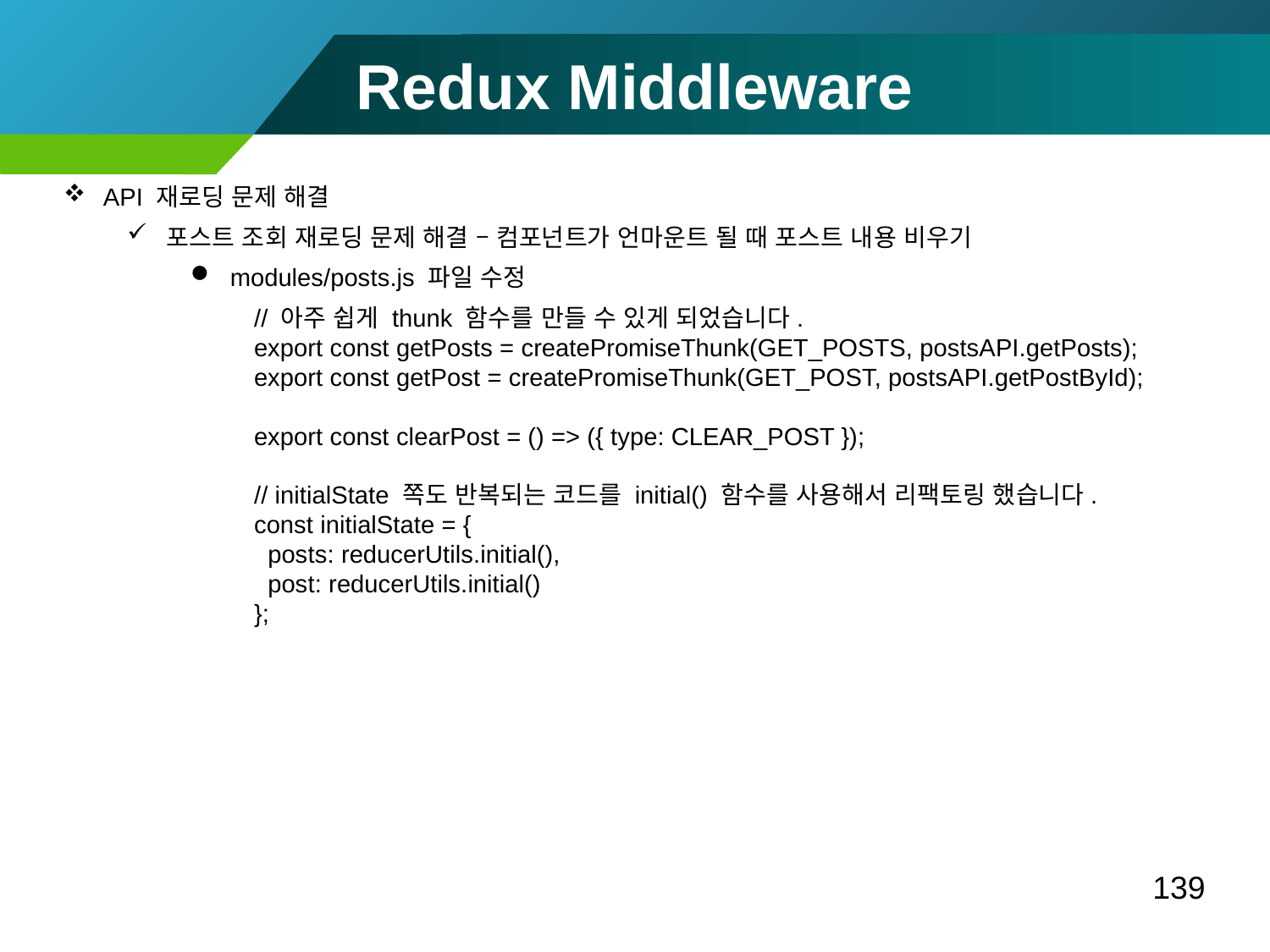

Redux Middleware
API 재로딩 문제 해결
포스트 조회 재로딩 문제 해결 – 컴포넌트가 언마운트 될 때 포스트 내용 비우기
modules/posts.js 파일 수정
// 아주 쉽게 thunk 함수를 만들 수 있게 되었습니다.
export const getPosts = createPromiseThunk(GET_POSTS, postsAPI.getPosts);
export const getPost = createPromiseThunk(GET_POST, postsAPI.getPostById);

export const clearPost = () => ({ type: CLEAR_POST });

// initialState 쪽도 반복되는 코드를 initial() 함수를 사용해서 리팩토링 했습니다.
const initialState = {
  posts: reducerUtils.initial(),
  post: reducerUtils.initial()
};
139